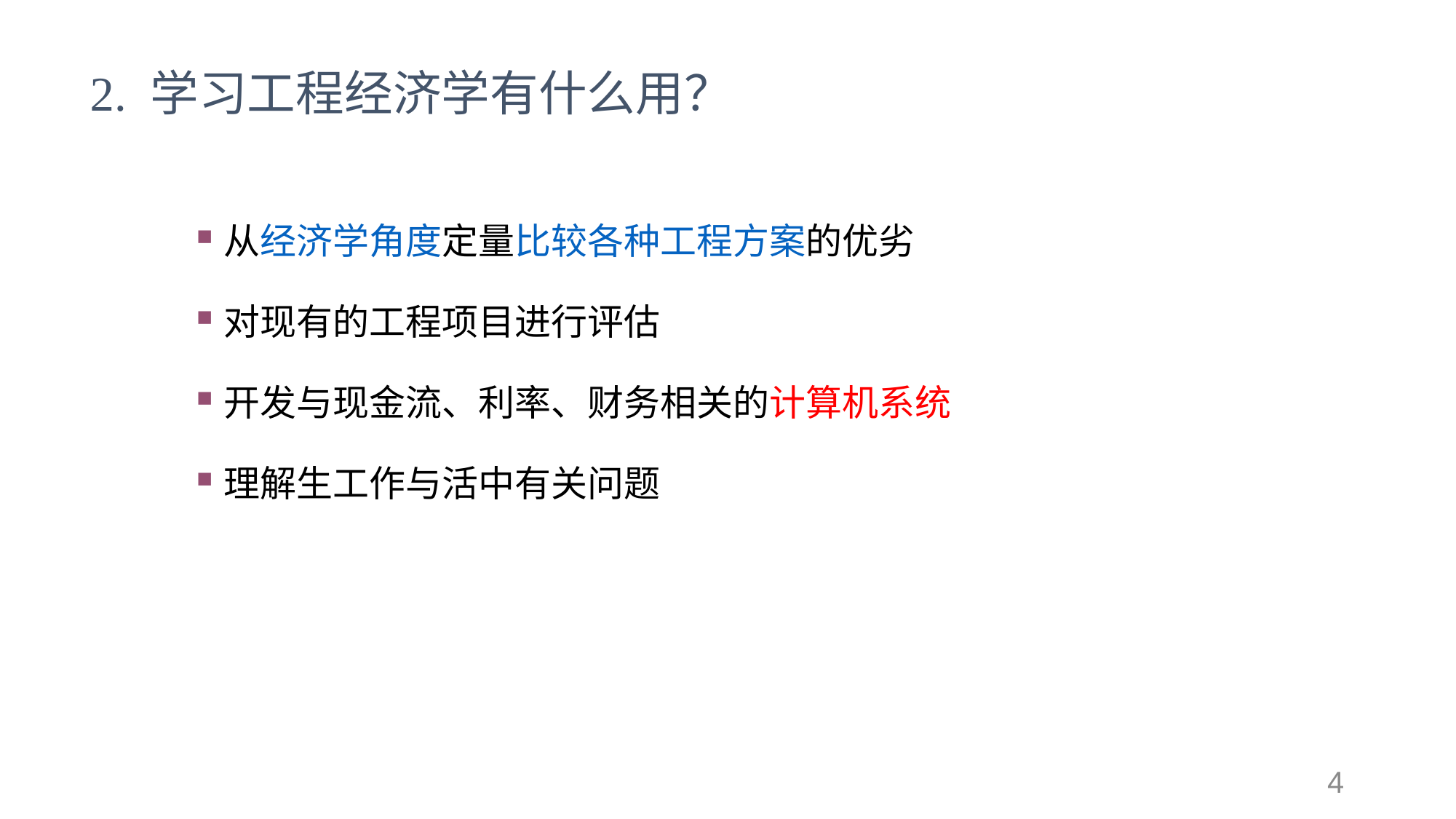

# 2. 学习工程经济学有什么用？
从经济学角度定量比较各种工程方案的优劣
对现有的工程项目进行评估
开发与现金流、利率、财务相关的计算机系统
理解生工作与活中有关问题

4